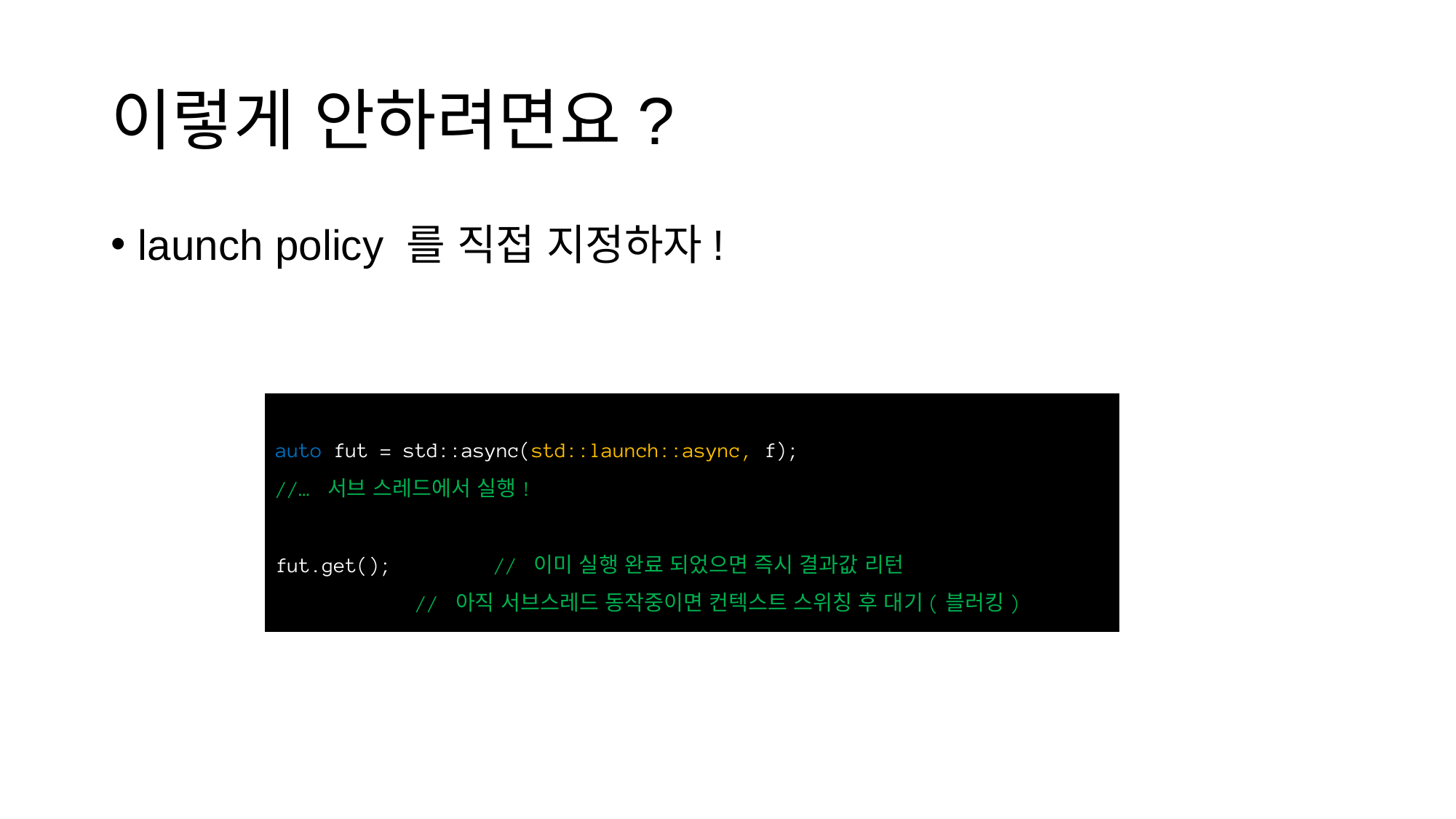

# 이렇게 안하려면요?
launch policy 를 직접 지정하자!

auto fut = std::async(std::launch::async, f);
//… 서브 스레드에서 실행!

fut.get();	// 이미 실행 완료 되었으면 즉시 결과값 리턴
            // 아직 서브스레드 동작중이면 컨텍스트 스위칭 후 대기(블러킹)